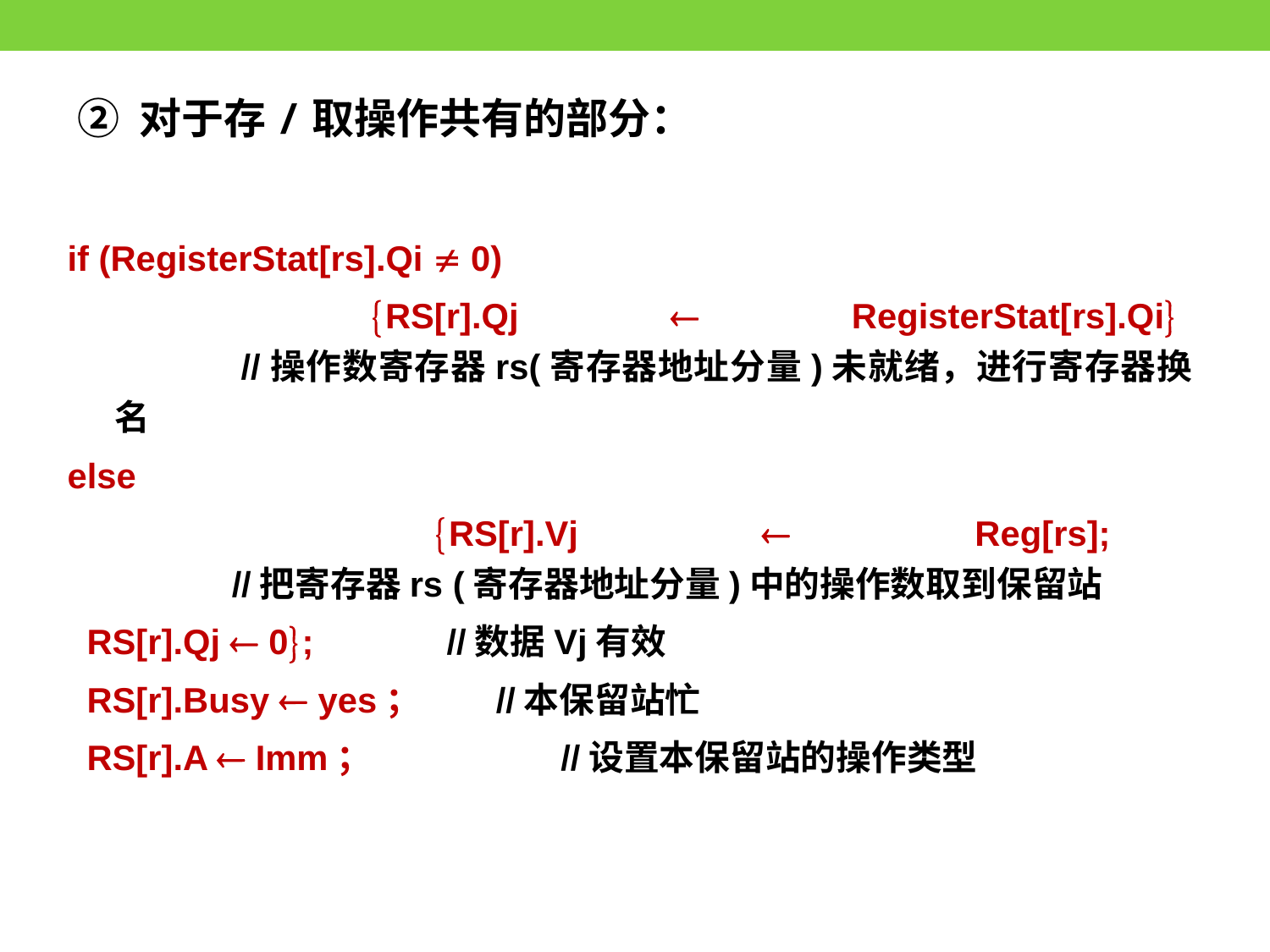

80
② 对于存/取操作共有的部分：
if (RegisterStat[rs].Qi ≠ 0)
  {RS[r].Qj ← RegisterStat[rs].Qi}
            //操作数寄存器rs(寄存器地址分量)未就绪，进行寄存器换名
else
  {RS[r].Vj ← Reg[rs];
            //把寄存器rs (寄存器地址分量)中的操作数取到保留站
  RS[r].Qj ← 0};	        //数据Vj有效
  RS[r].Busy ← yes；  	//本保留站忙
  RS[r].A ← Imm；	       //设置本保留站的操作类型